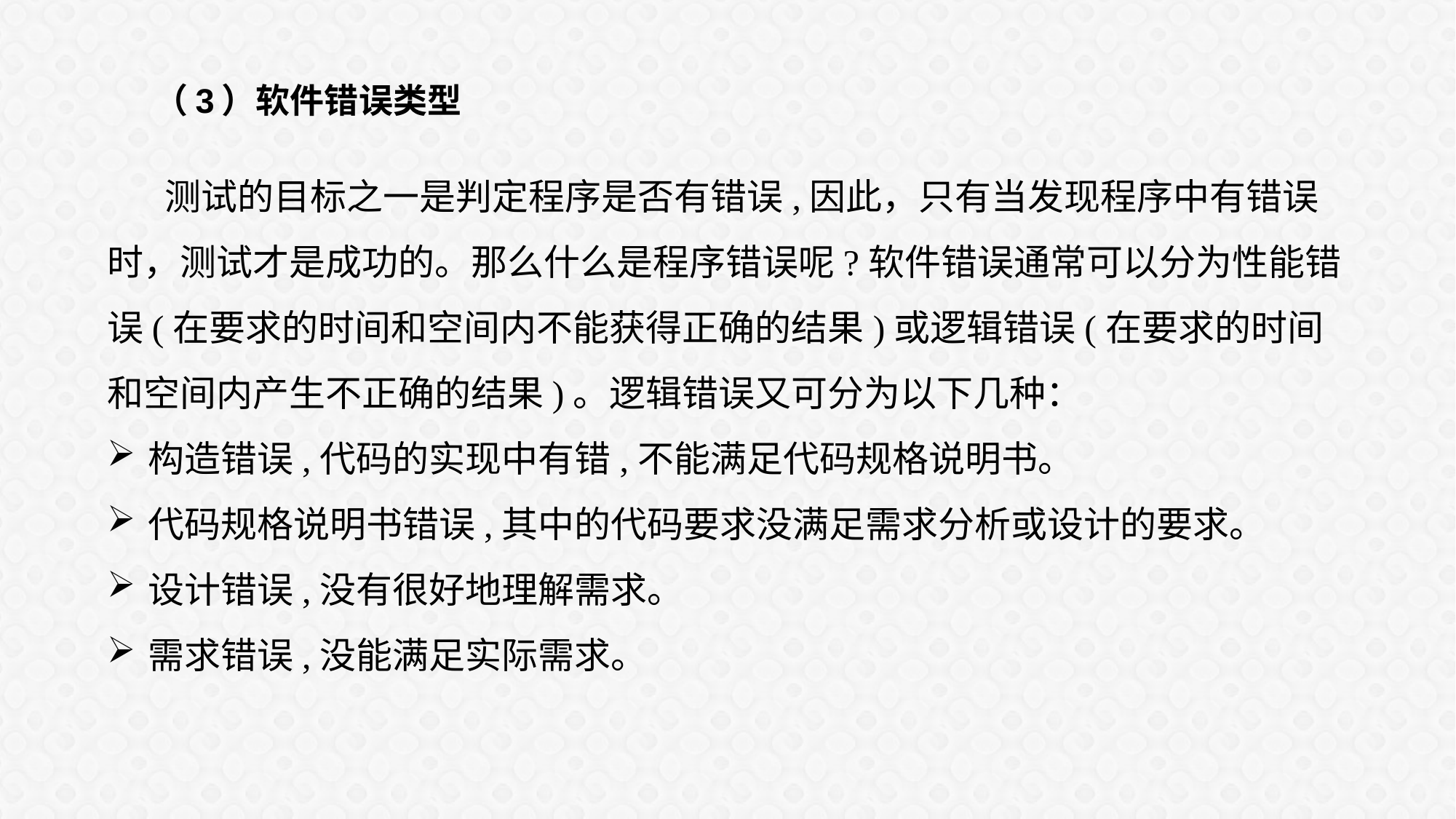

# （3）软件错误类型
      测试的目标之一是判定程序是否有错误,因此，只有当发现程序中有错误时，测试才是成功的。那么什么是程序错误呢?软件错误通常可以分为性能错误(在要求的时间和空间内不能获得正确的结果)或逻辑错误(在要求的时间和空间内产生不正确的结果)。逻辑错误又可分为以下几种：
构造错误,代码的实现中有错,不能满足代码规格说明书。
代码规格说明书错误,其中的代码要求没满足需求分析或设计的要求。
设计错误,没有很好地理解需求。
需求错误,没能满足实际需求。